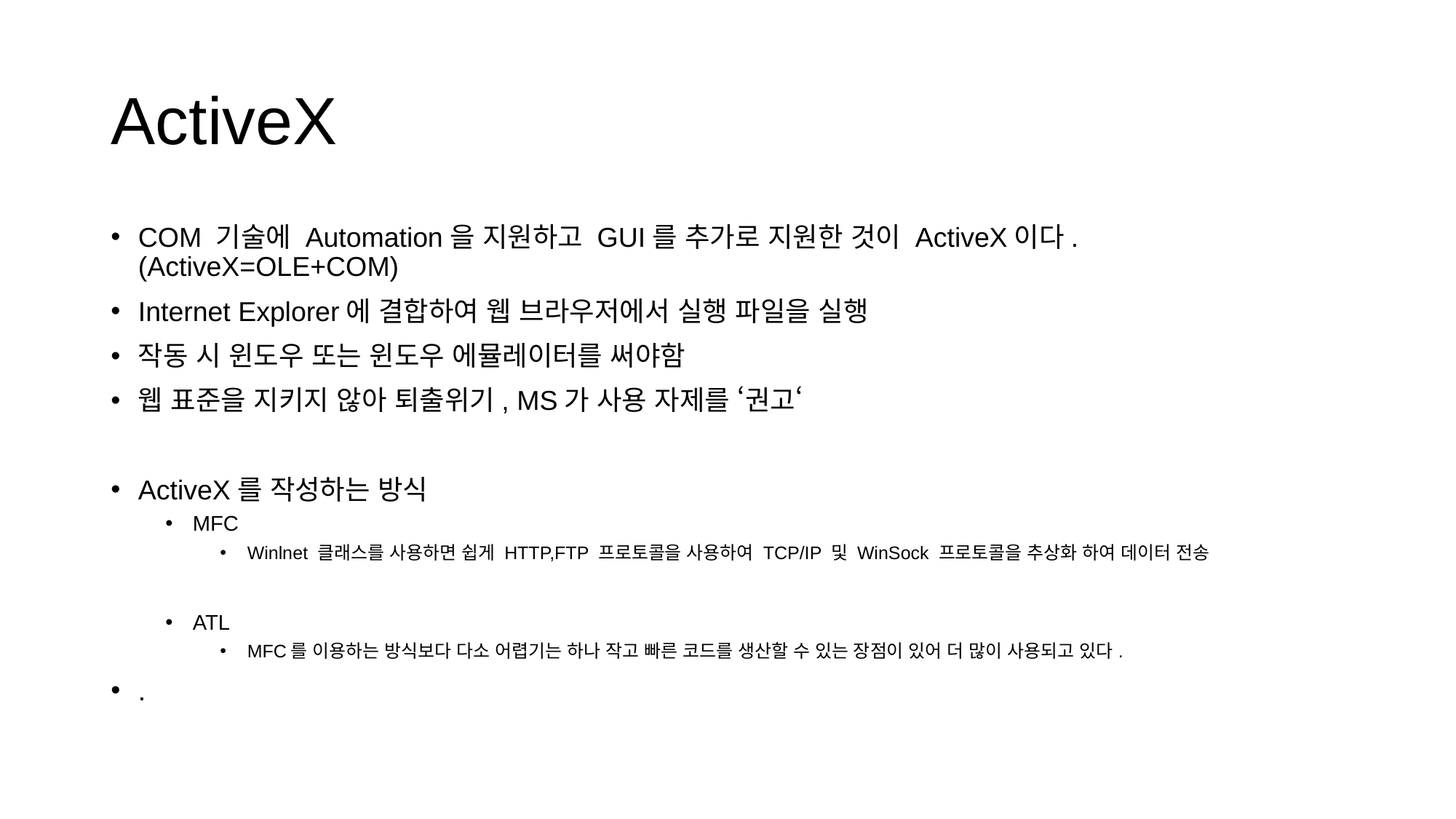

# ActiveX
COM 기술에 Automation을 지원하고 GUI를 추가로 지원한 것이 ActiveX이다. (ActiveX=OLE+COM)
Internet Explorer에 결합하여 웹 브라우저에서 실행 파일을 실행
작동 시 윈도우 또는 윈도우 에뮬레이터를 써야함
웹 표준을 지키지 않아 퇴출위기, MS가 사용 자제를 ‘권고‘

ActiveX를 작성하는 방식
MFC
Winlnet 클래스를 사용하면 쉽게 HTTP,FTP 프로토콜을 사용하여 TCP/IP 및 WinSock 프로토콜을 추상화 하여 데이터 전송

ATL
MFC를 이용하는 방식보다 다소 어렵기는 하나 작고 빠른 코드를 생산할 수 있는 장점이 있어 더 많이 사용되고 있다.
.NET 방식
ATL/COM 방식보다 매우 쉬운 방식,COM에 내부구조를 전혀 몰라도 Component 프로그램을 작성할 수 있다는 점.
Visual Basic .NET은 JAVA의 장점에 Visual Basic의 장점을 모아 만들어진 언어